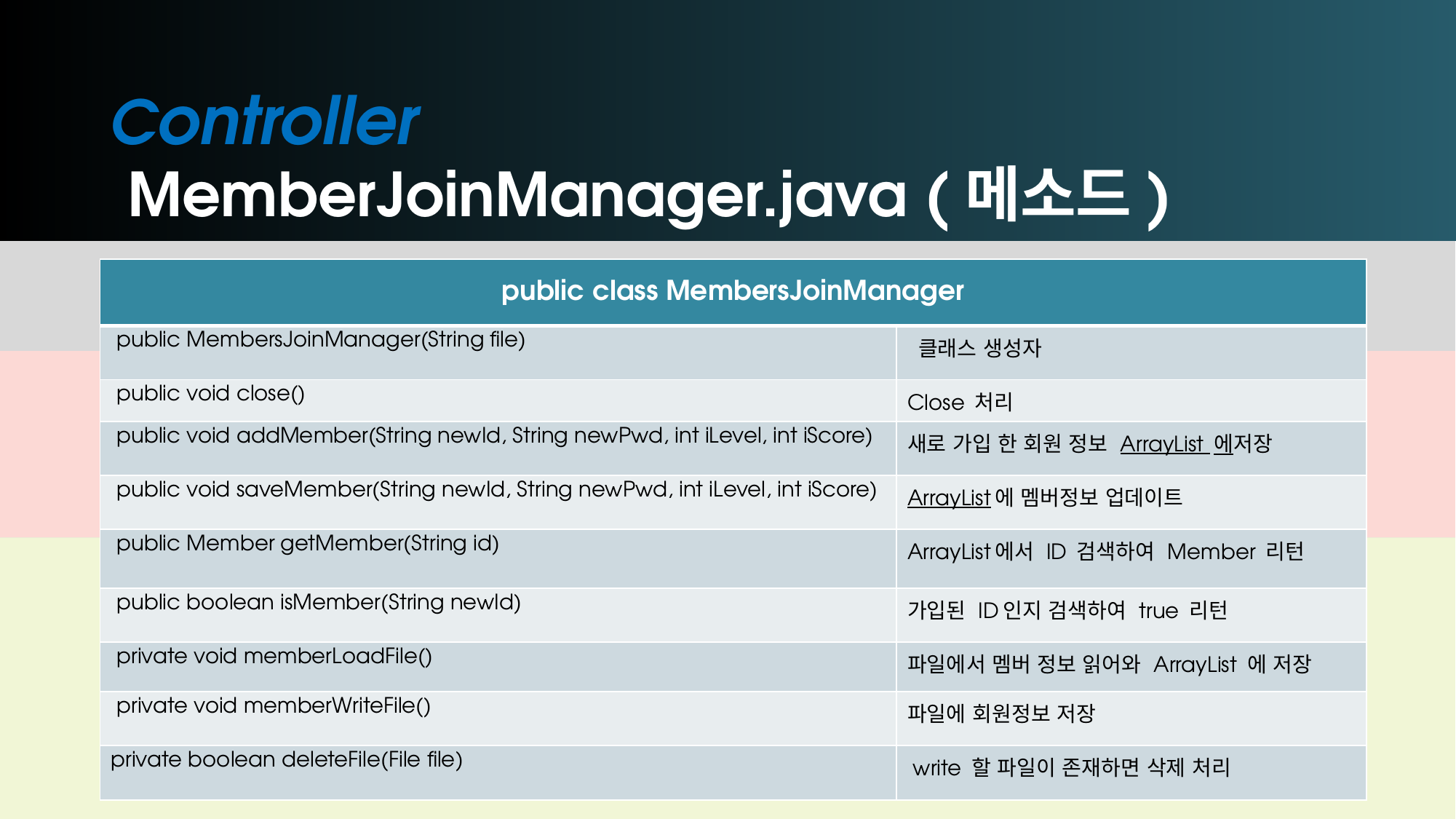

# Controller MemberJoinManager.java (메소드)
| public class MembersJoinManager |  |
| --- | --- |
| public MembersJoinManager(String file) | 클래스 생성자 |
| public void close() | Close 처리 |
| public void addMember(String newId, String newPwd, int iLevel, int iScore) | 새로 가입 한 회원 정보 ArrayList 에저장 |
| public void saveMember(String newId, String newPwd, int iLevel, int iScore) | ArrayList에 멤버정보 업데이트 |
| public Member getMember(String id) | ArrayList에서 ID 검색하여 Member 리턴 |
| public boolean isMember(String newId) | 가입된 ID인지 검색하여 true 리턴 |
| private void memberLoadFile() | 파일에서 멤버 정보 읽어와 ArrayList 에 저장 |
| private void memberWriteFile() | 파일에 회원정보 저장 |
| private boolean deleteFile(File file) | write 할 파일이 존재하면 삭제 처리 |